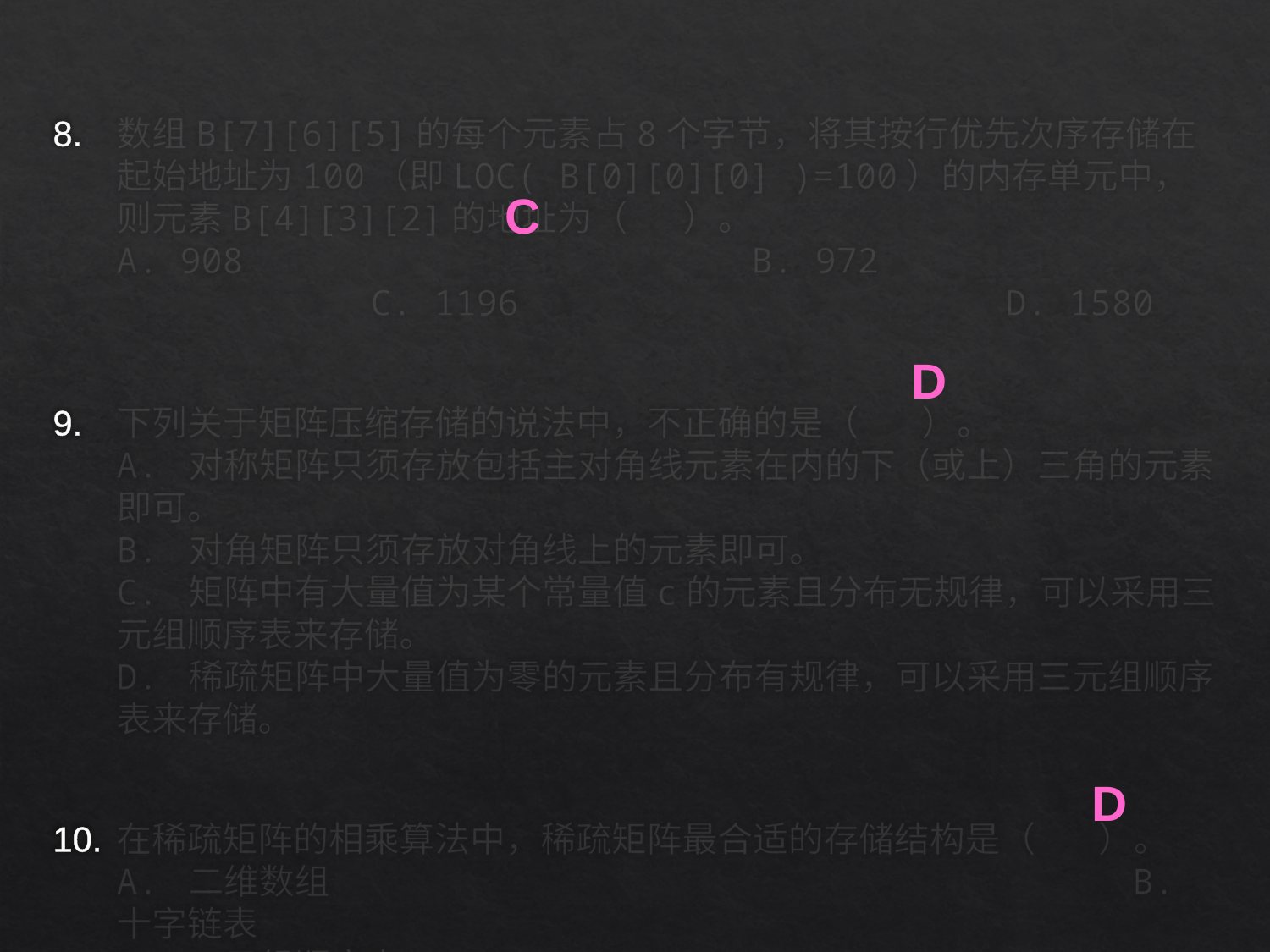

#
数组B[7][6][5]的每个元素占8个字节，将其按行优先次序存储在起始地址为100（即LOC( B[0][0][0] )=100）的内存单元中，则元素B[4][3][2]的地址为（       ）。
A. 908				B. 972				C. 1196				D. 1580

下列关于矩阵压缩存储的说法中，不正确的是（        ）。
A. 对称矩阵只须存放包括主对角线元素在内的下（或上）三角的元素即可。
B. 对角矩阵只须存放对角线上的元素即可。
C. 矩阵中有大量值为某个常量值c的元素且分布无规律，可以采用三元组顺序表来存储。
D. 稀疏矩阵中大量值为零的元素且分布有规律，可以采用三元组顺序表来存储。

在稀疏矩阵的相乘算法中，稀疏矩阵最合适的存储结构是（        ）。
A. 二维数组							B. 十字链表
C. 三元组顺序表						D. 行逻辑链接的顺序表
C
D
D